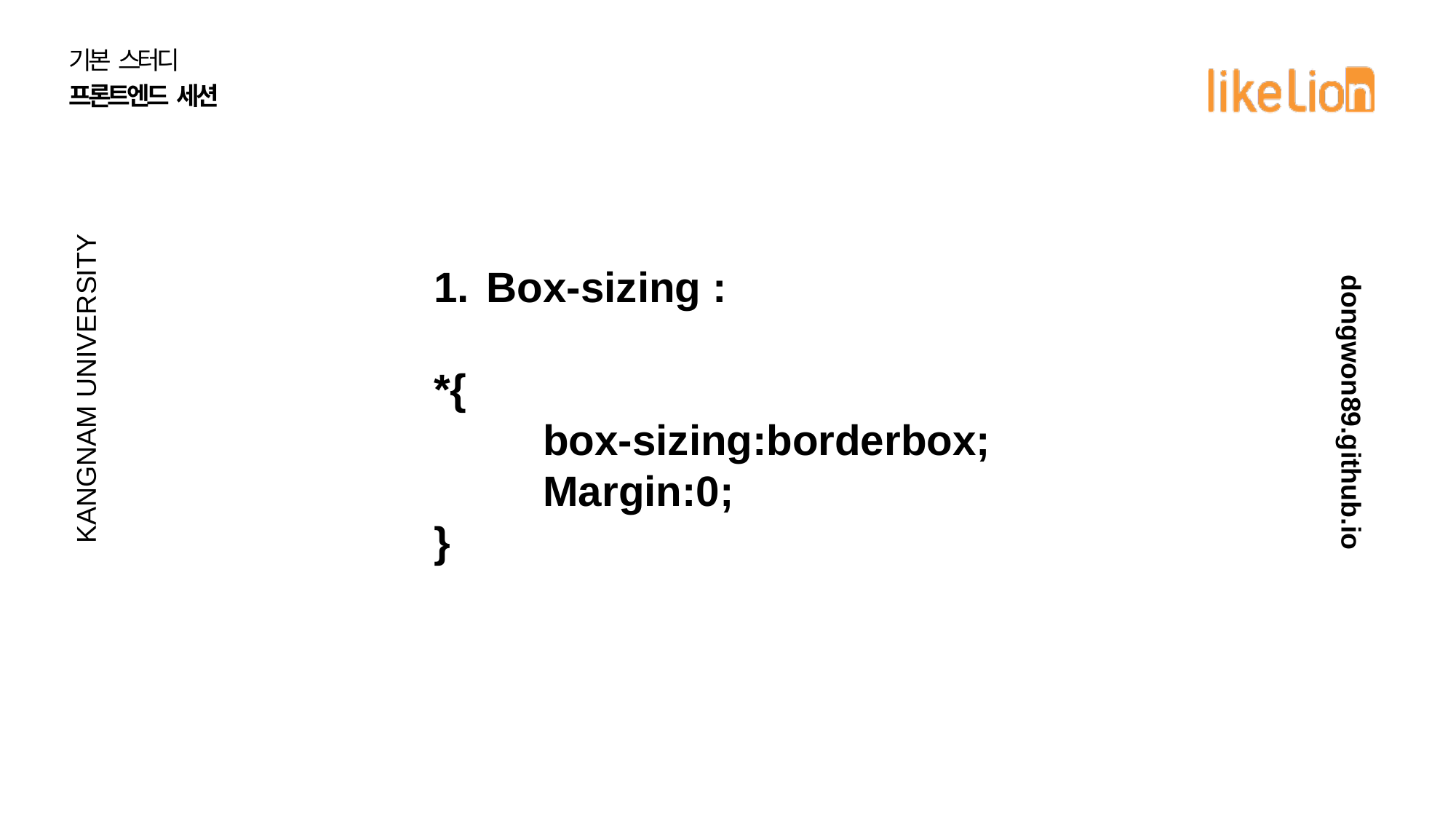

기본 스터디
프론트엔드 세션

KANGNAM UNIVERSITY
 Box-sizing :

*{
	box-sizing:borderbox;
	Margin:0;
}
dongwon89.github.io